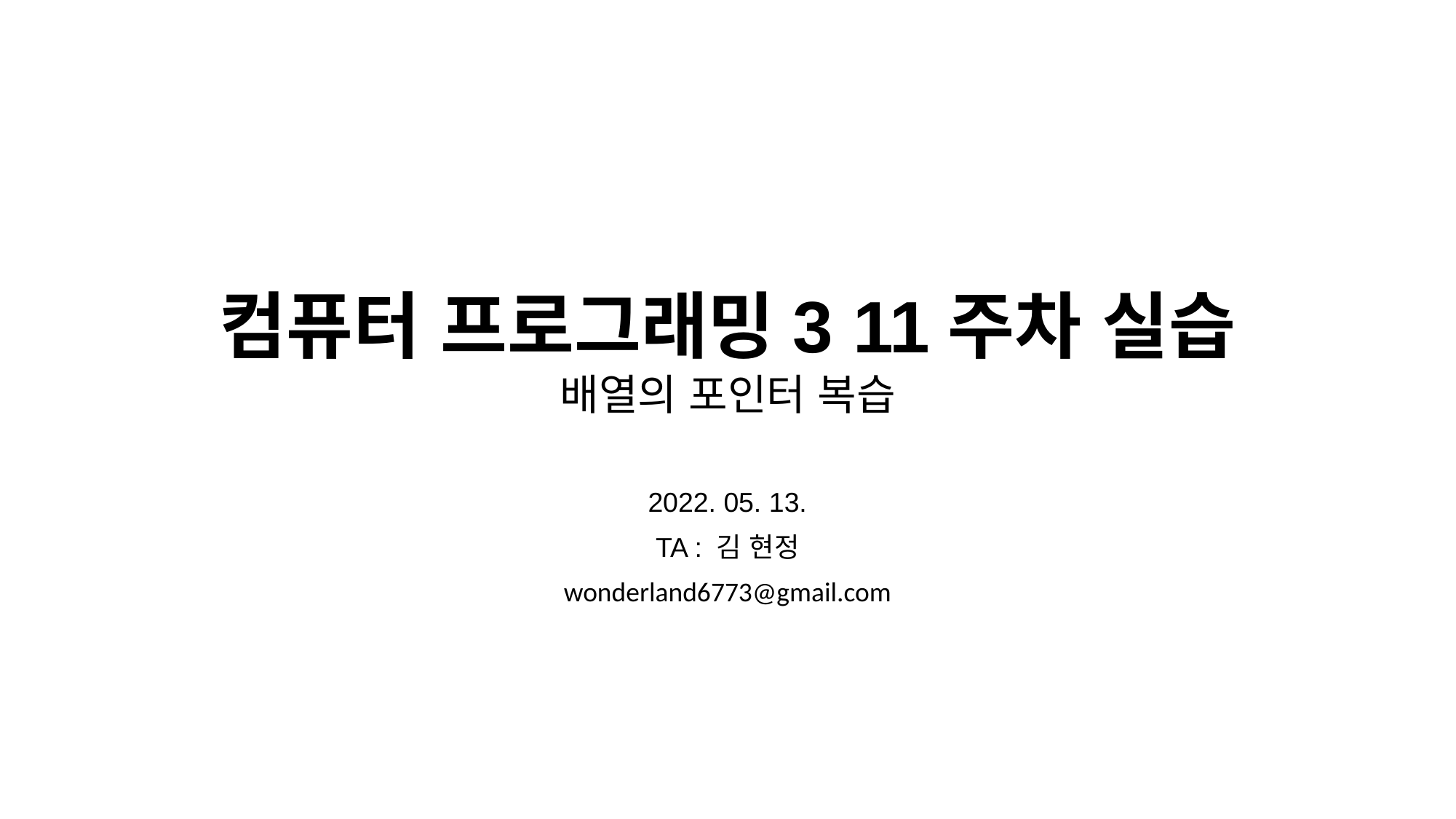

# 컴퓨터 프로그래밍3 11주차 실습 배열의 포인터 복습
2022. 05. 13.
TA : 김 현정
wonderland6773@gmail.com